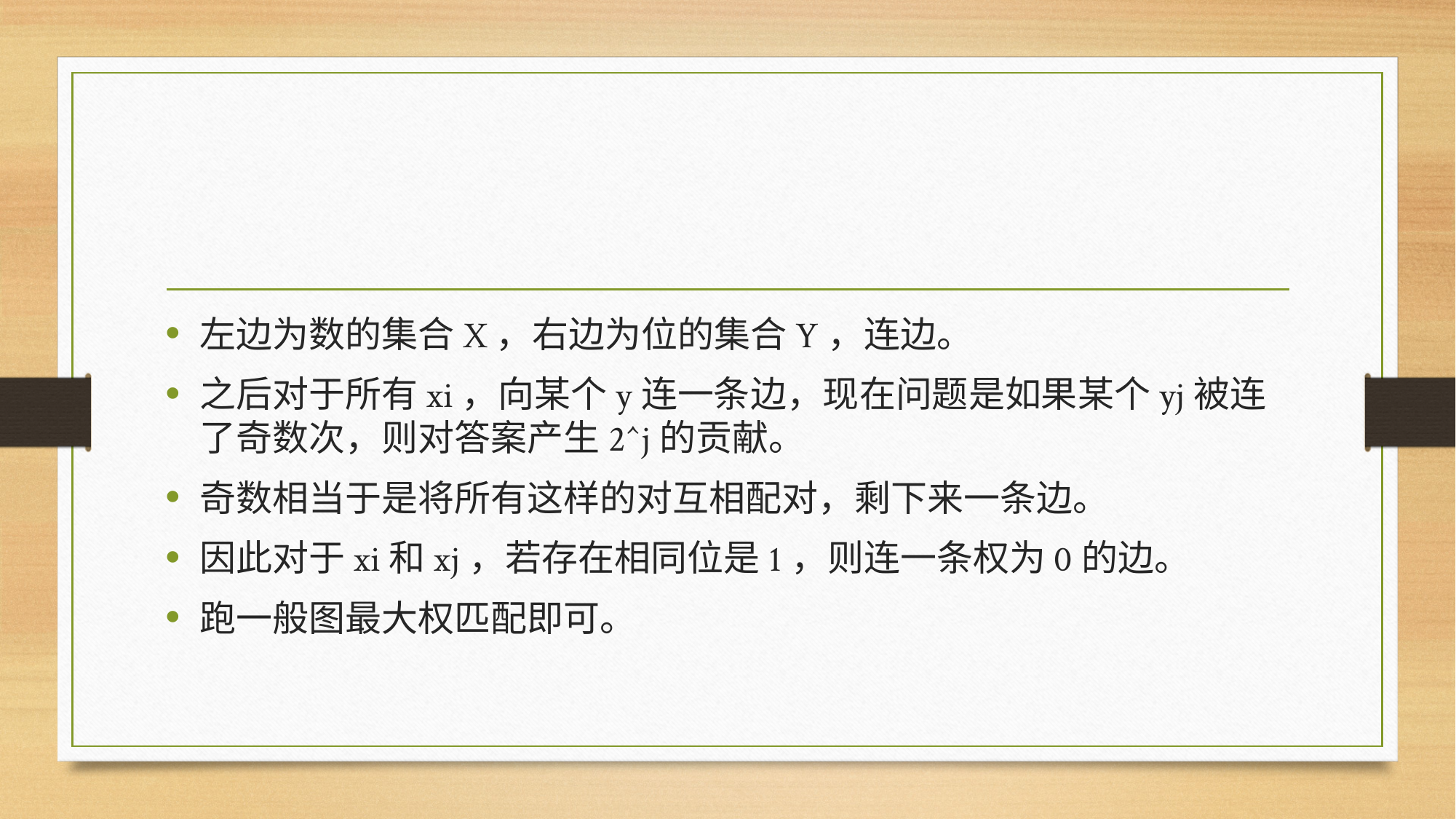

#
左边为数的集合X，右边为位的集合Y，连边。
之后对于所有xi，向某个y连一条边，现在问题是如果某个yj被连了奇数次，则对答案产生2^j的贡献。
奇数相当于是将所有这样的对互相配对，剩下来一条边。
因此对于xi和xj，若存在相同位是1，则连一条权为0的边。
跑一般图最大权匹配即可。